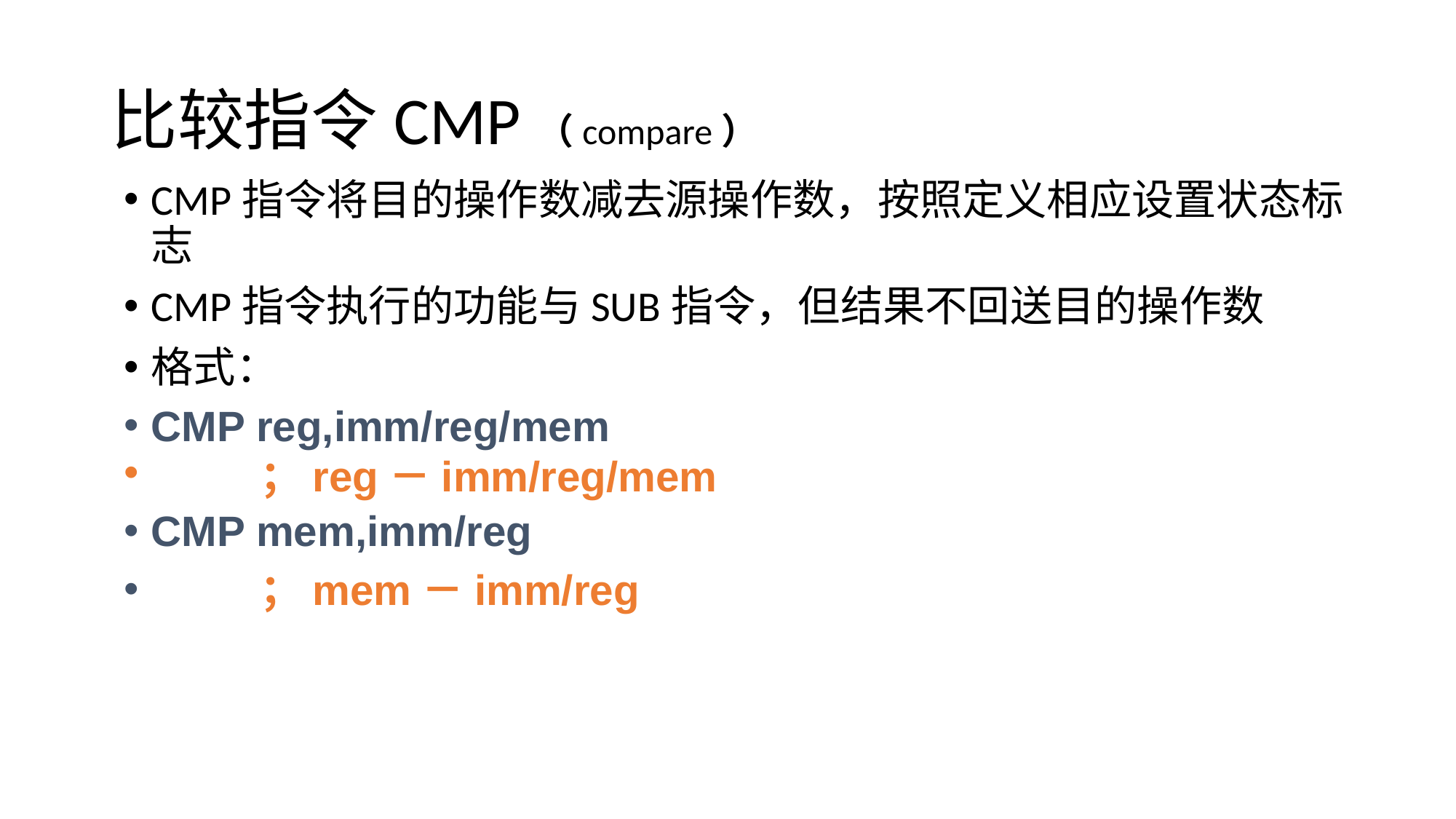

# 比较指令CMP（compare）
CMP指令将目的操作数减去源操作数，按照定义相应设置状态标志
CMP指令执行的功能与SUB指令，但结果不回送目的操作数
格式：
CMP reg,imm/reg/mem
	；reg－imm/reg/mem
CMP mem,imm/reg
	；mem－imm/reg